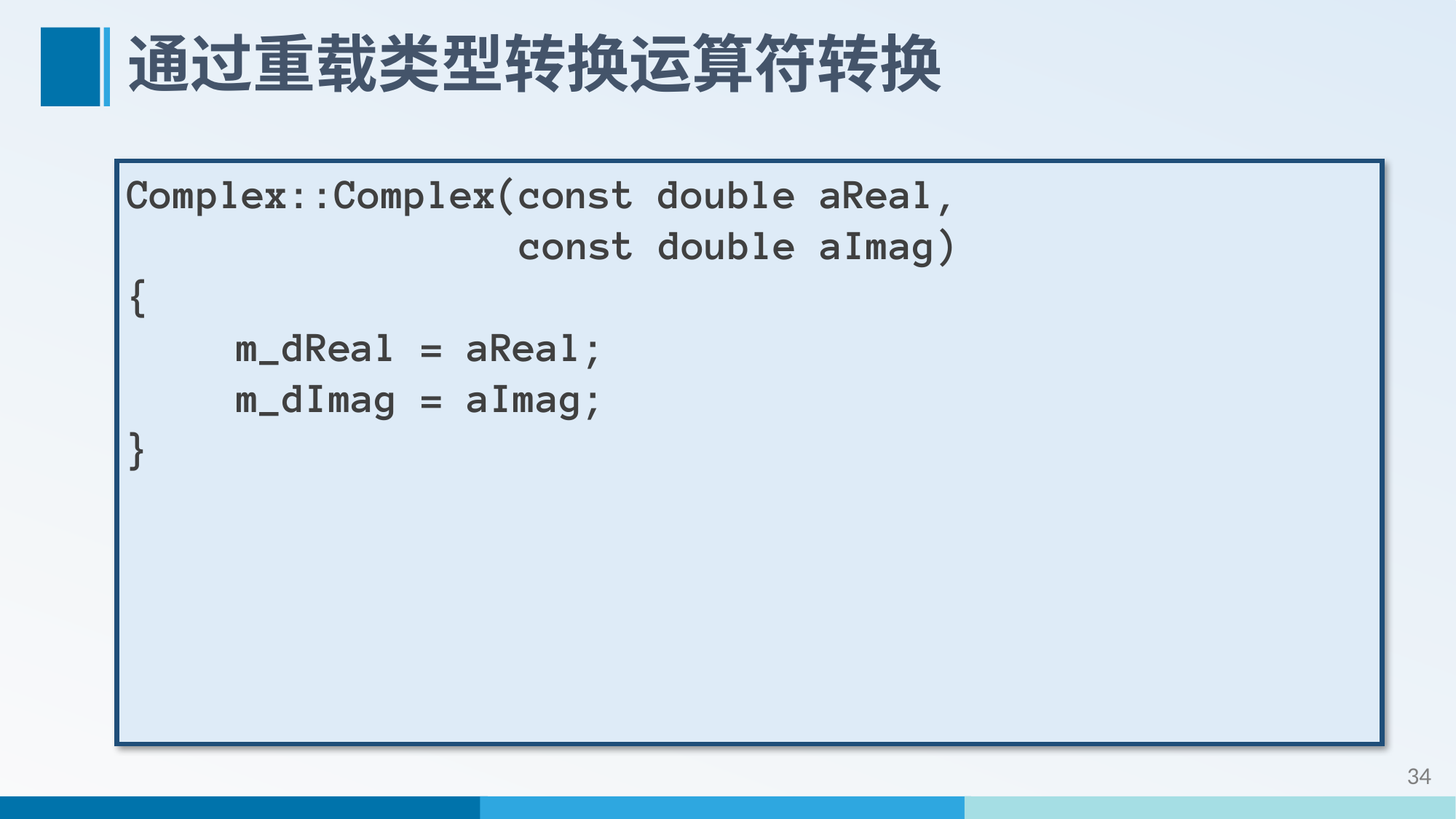

# 通过重载类型转换运算符转换
Complex::Complex(const double aReal,
                 const double aImag)
{
	m_dReal = aReal;
	m_dImag = aImag;
}